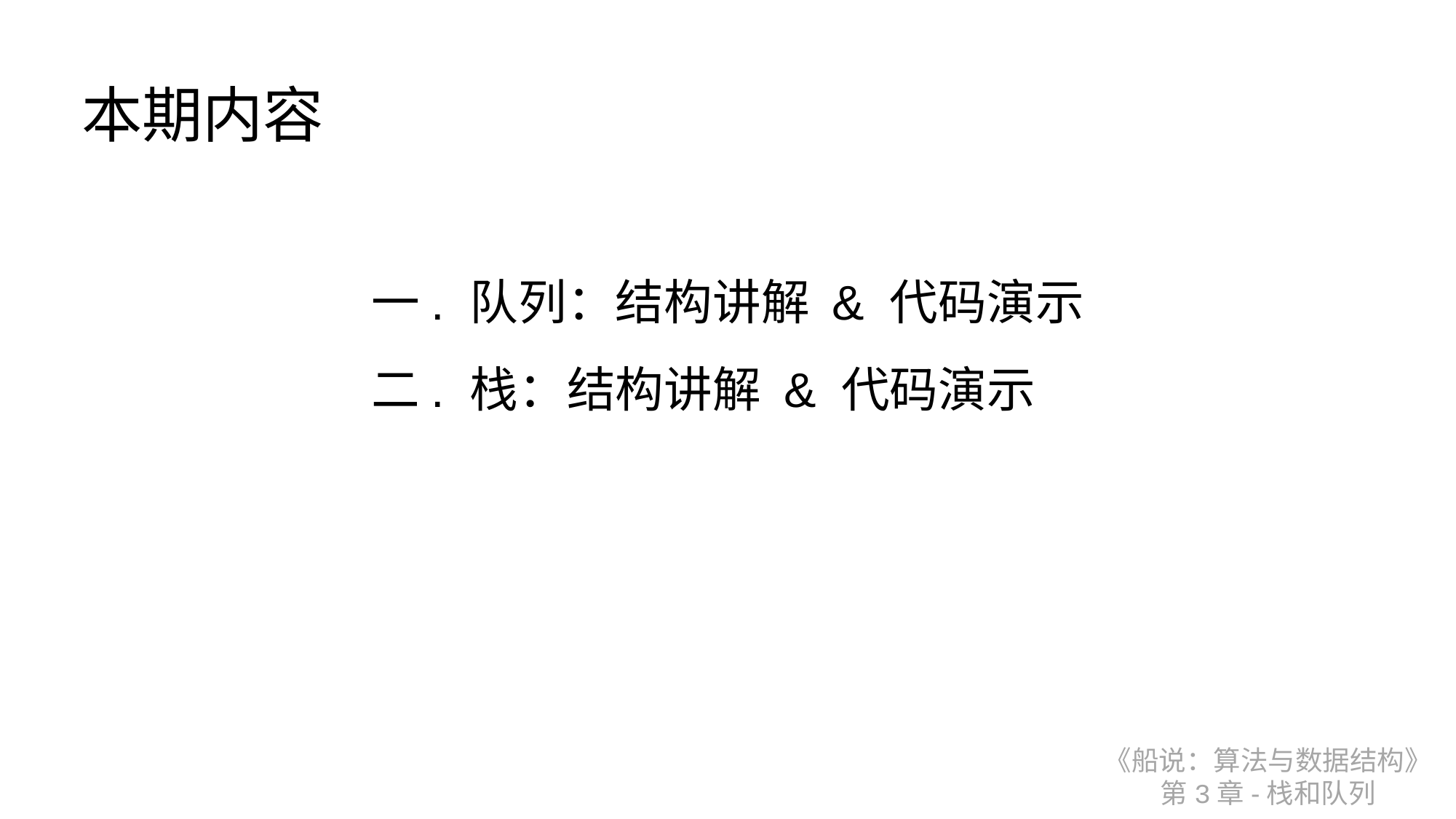

本期内容
一. 队列：结构讲解 & 代码演示
二. 栈：结构讲解 & 代码演示